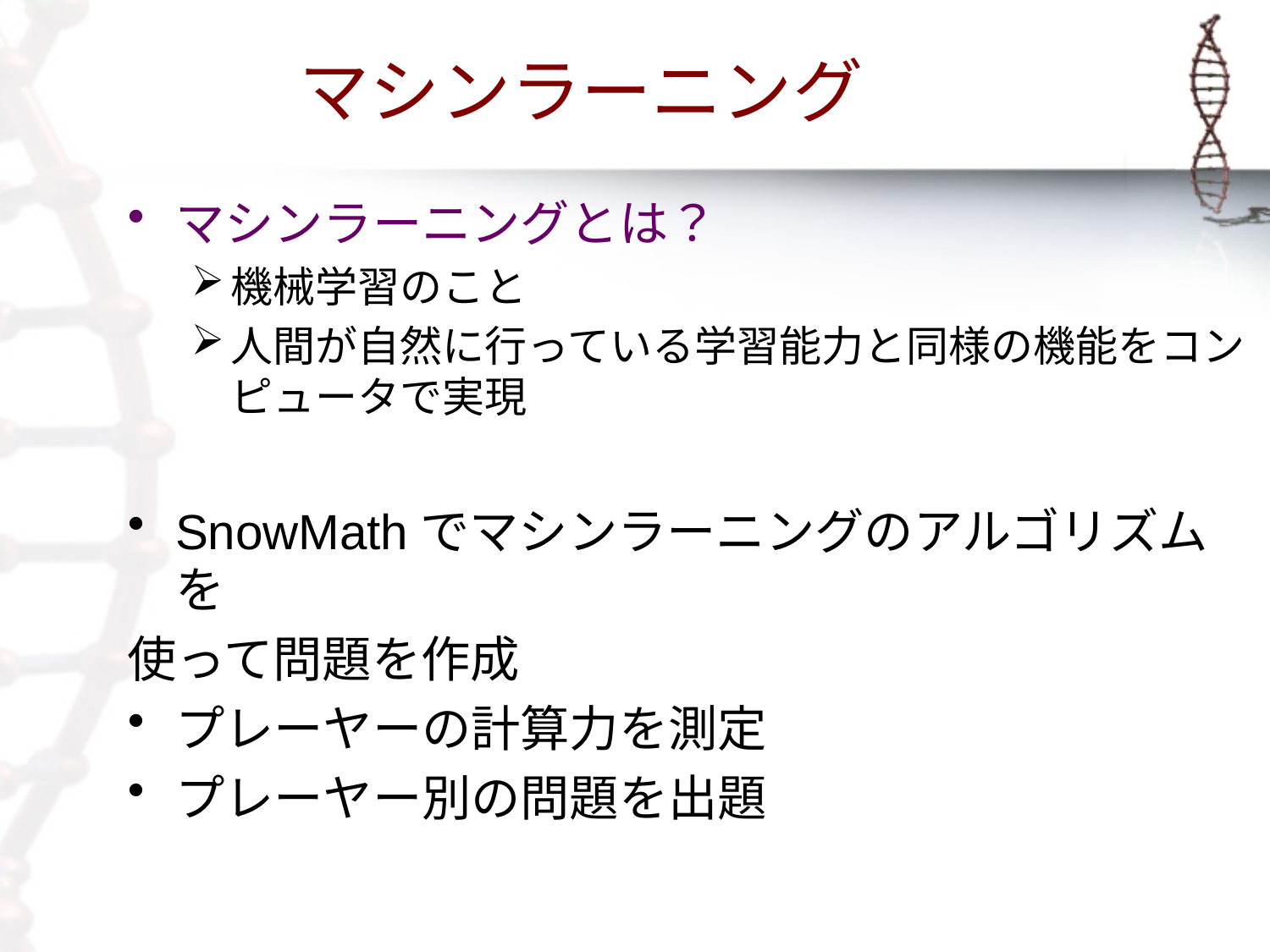

# マシンラーニング
マシンラーニングとは？
機械学習のこと
人間が自然に行っている学習能力と同様の機能をコンピュータで実現

SnowMathでマシンラーニングのアルゴリズムを
使って問題を作成
プレーヤーの計算力を測定
プレーヤー別の問題を出題